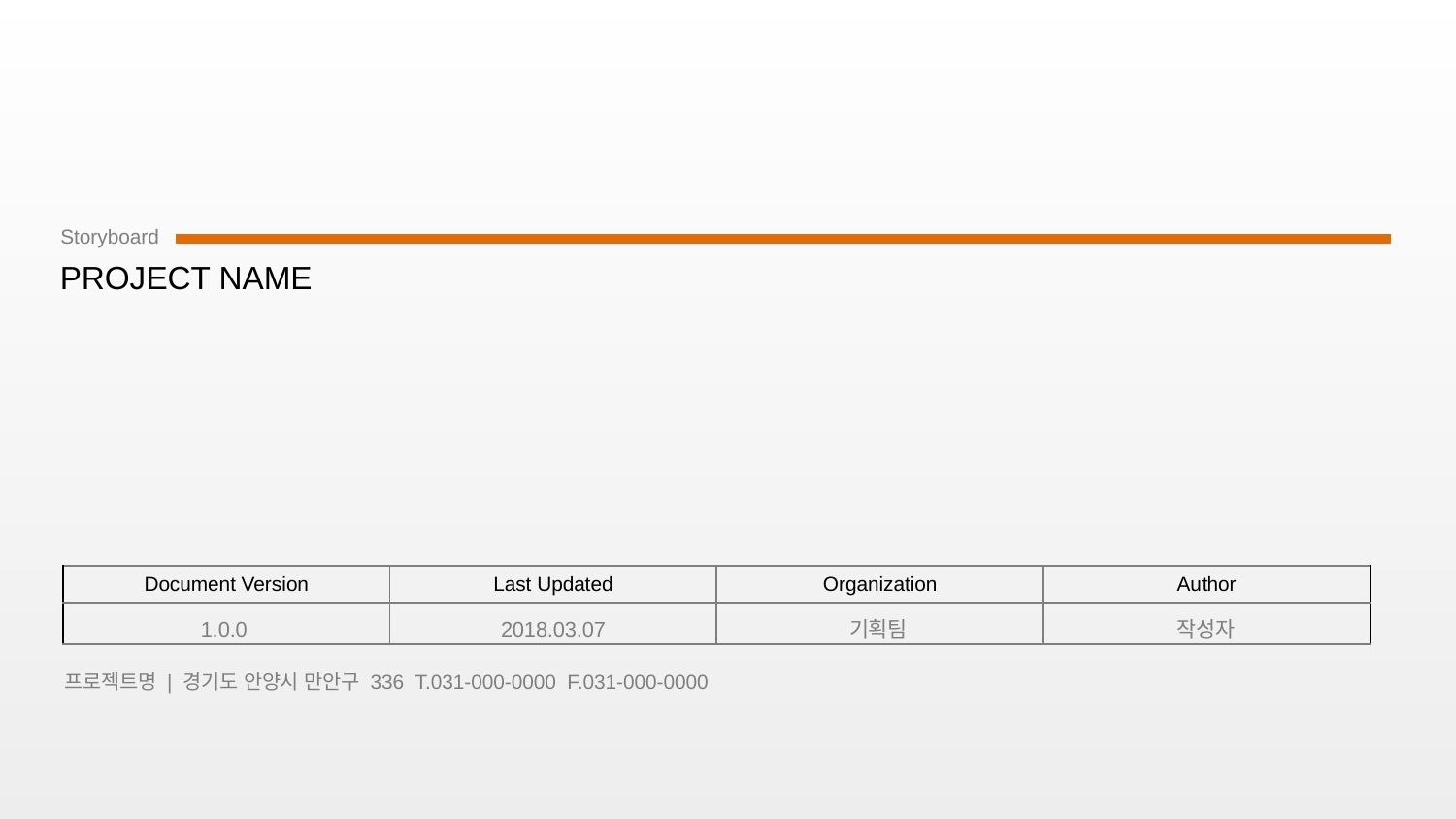

# PROJECT NAME
1.0.0
2018.03.07
기획팀
작성자
프로젝트명 | 경기도 안양시 만안구 336  T.031-000-0000  F.031-000-0000